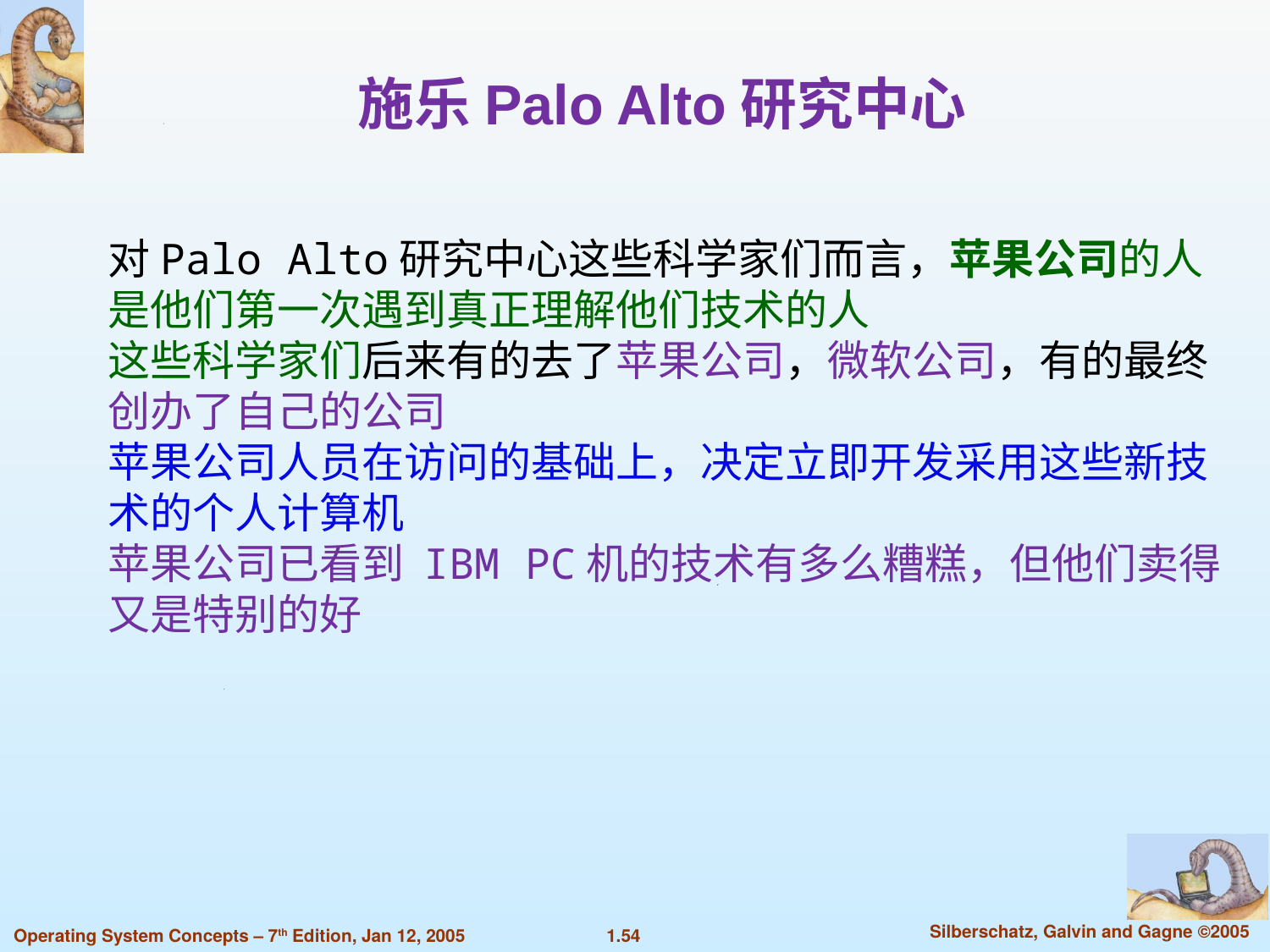

施乐Palo Alto研究中心
对Palo Alto研究中心这些科学家们而言，苹果公司的人是他们第一次遇到真正理解他们技术的人
这些科学家们后来有的去了苹果公司，微软公司，有的最终创办了自己的公司
苹果公司人员在访问的基础上，决定立即开发采用这些新技术的个人计算机
苹果公司已看到 IBM PC机的技术有多么糟糕，但他们卖得又是特别的好